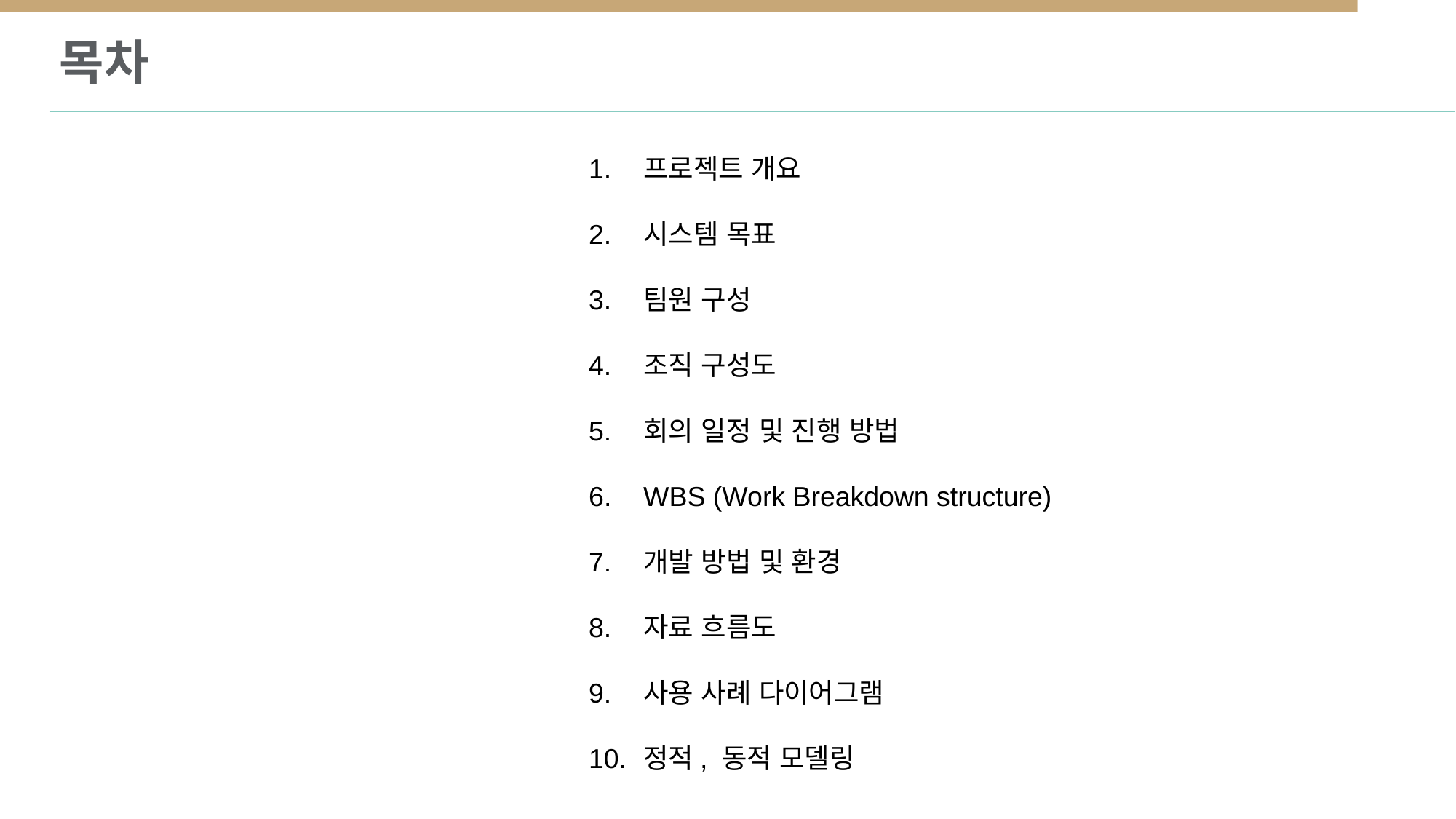

목차
프로젝트 개요

시스템 목표

팀원 구성

조직 구성도

회의 일정 및 진행 방법

WBS (Work Breakdown structure)

개발 방법 및 환경

자료 흐름도

사용 사례 다이어그램

정적, 동적 모델링